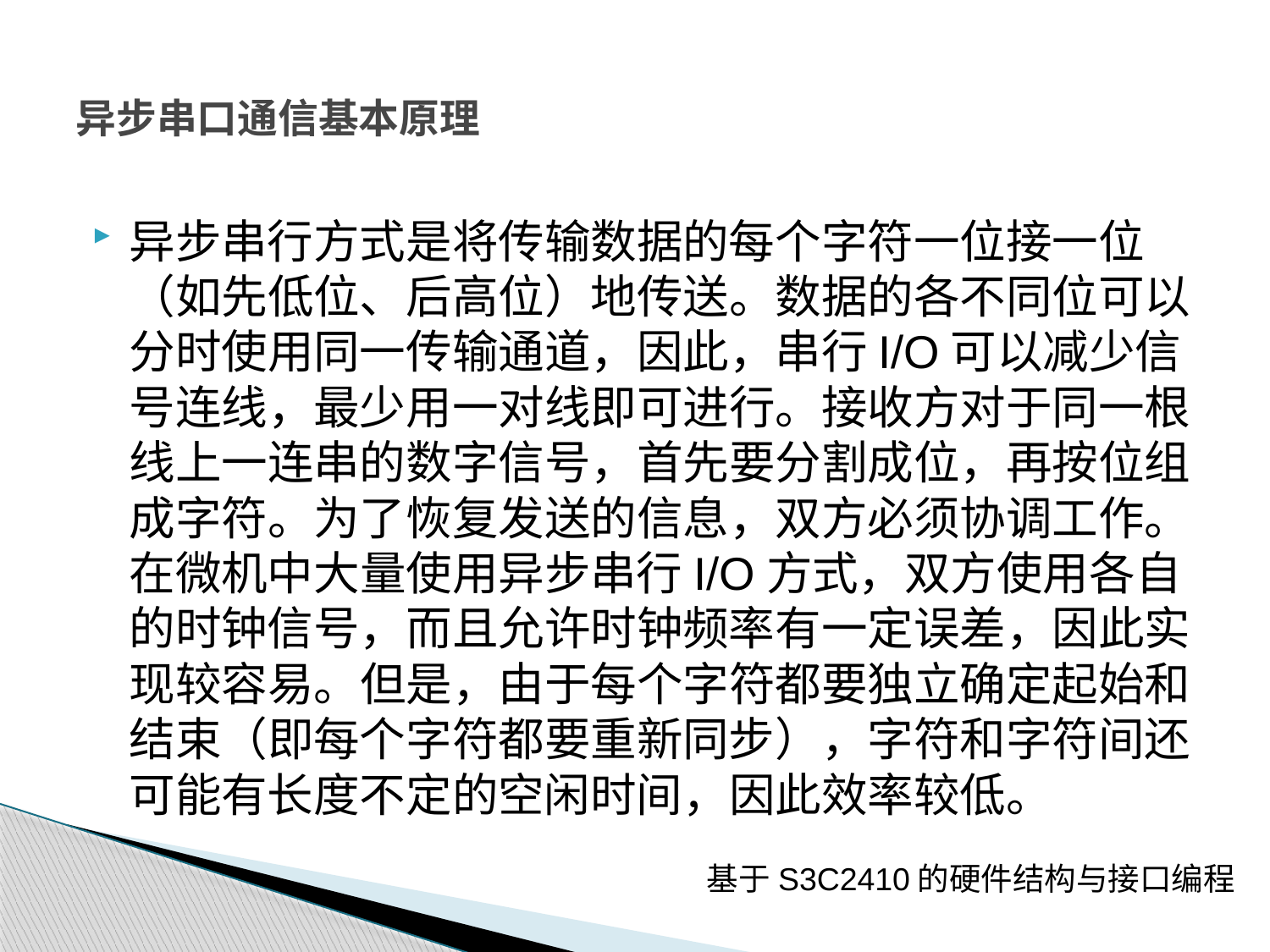

# 异步串口通信基本原理
异步串行方式是将传输数据的每个字符一位接一位（如先低位、后高位）地传送。数据的各不同位可以分时使用同一传输通道，因此，串行I/O可以减少信号连线，最少用一对线即可进行。接收方对于同一根线上一连串的数字信号，首先要分割成位，再按位组成字符。为了恢复发送的信息，双方必须协调工作。在微机中大量使用异步串行I/O方式，双方使用各自的时钟信号，而且允许时钟频率有一定误差，因此实现较容易。但是，由于每个字符都要独立确定起始和结束（即每个字符都要重新同步），字符和字符间还可能有长度不定的空闲时间，因此效率较低。

基于S3C2410的硬件结构与接口编程